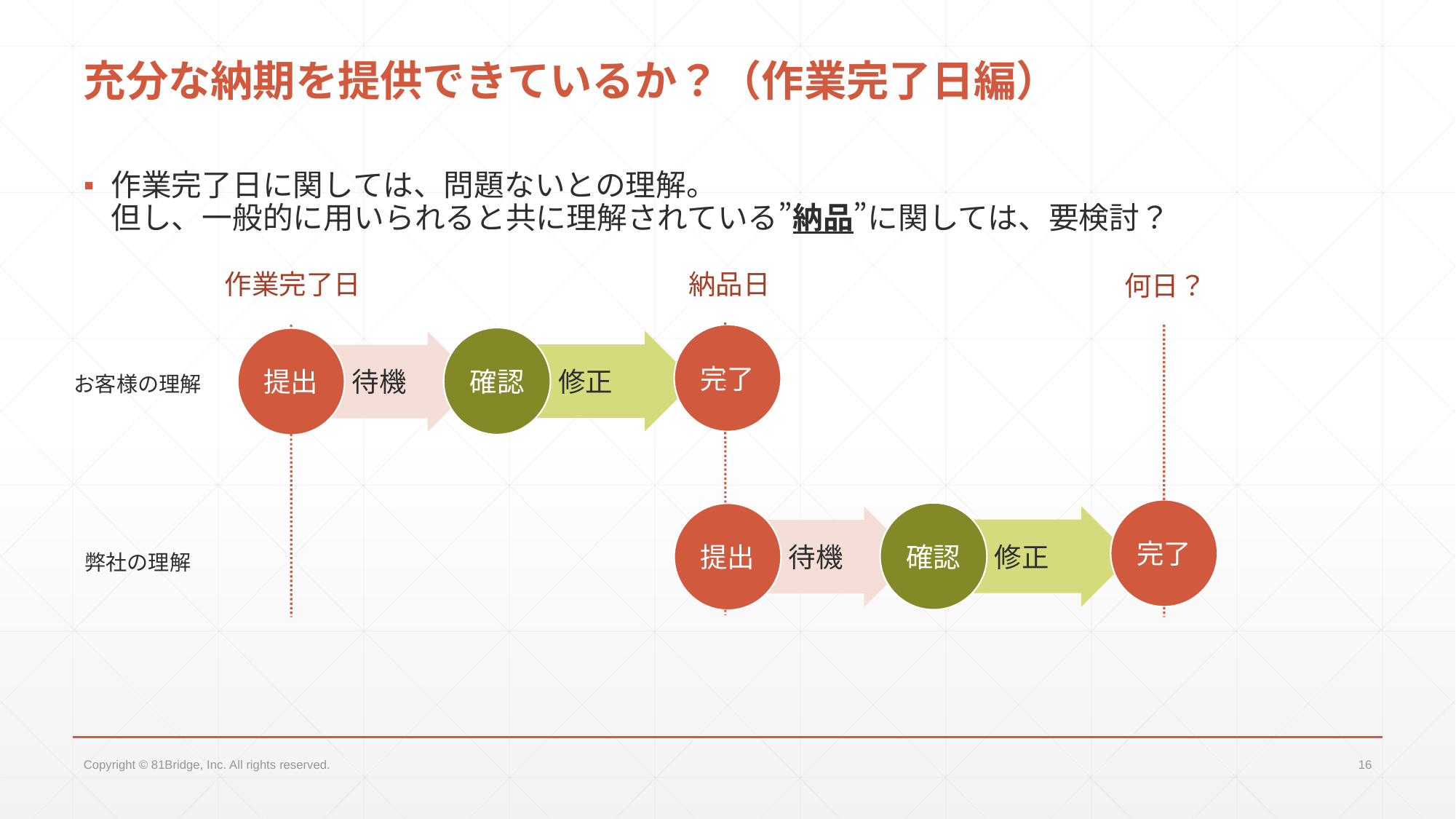

# 充分な納期を提供できているか？（作業完了日編）
作業完了日に関しては、問題ないとの理解。
但し、一般的に用いられると共に理解されている”納品”に関しては、要検討？
作業完了日　　　　　　　　　　　　納品日
何日？
完了
確認
提出
修正
待機
お客様の理解

弊社の理解
完了
確認
提出
修正
待機
Copyright © 81Bridge, Inc. All rights reserved.
16